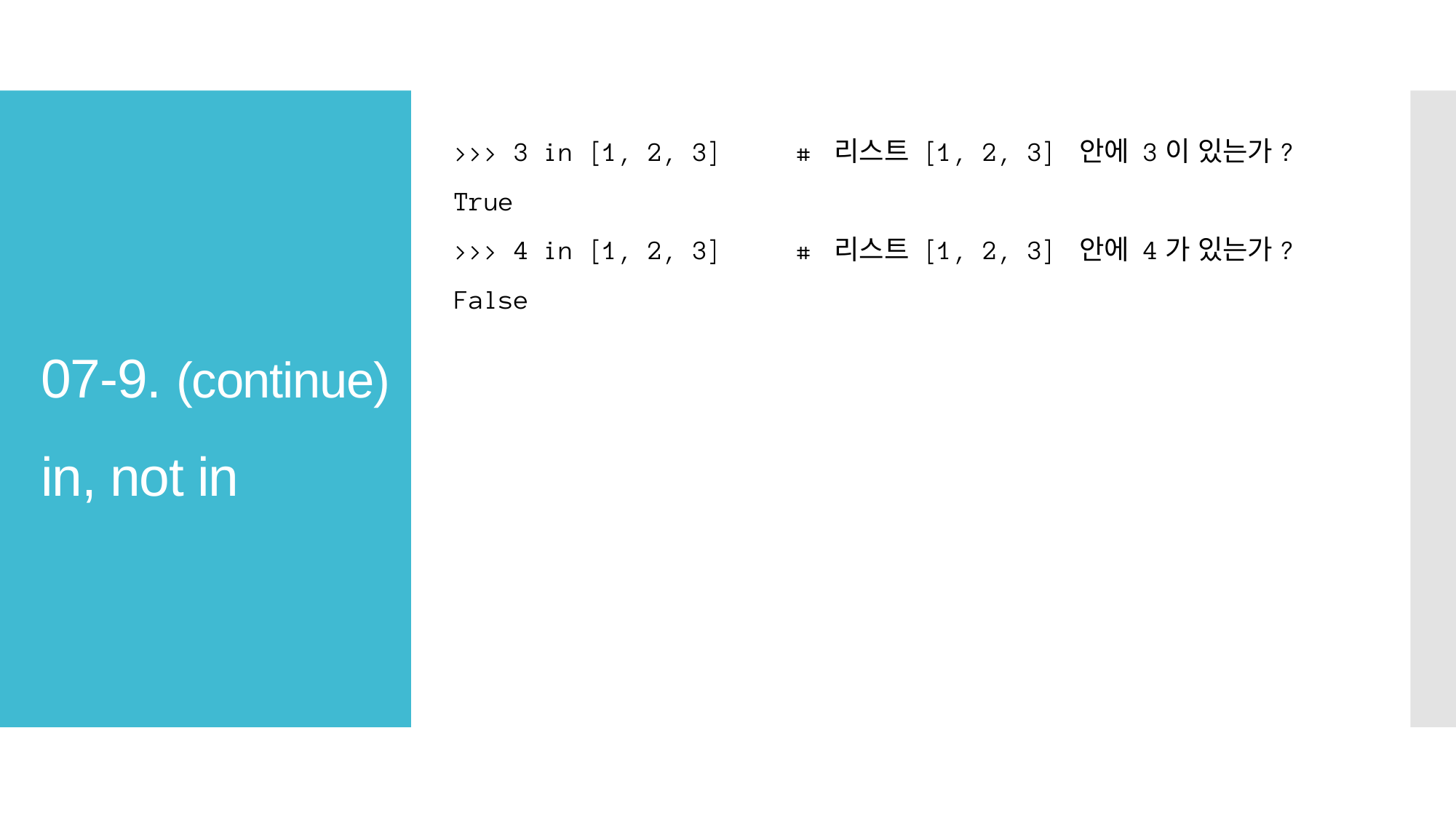

>>> 3 in [1, 2, 3]     # 리스트 [1, 2, 3] 안에 3이 있는가?
True
>>> 4 in [1, 2, 3]     # 리스트 [1, 2, 3] 안에 4가 있는가?
False
# 07-9. (continue) in, not in